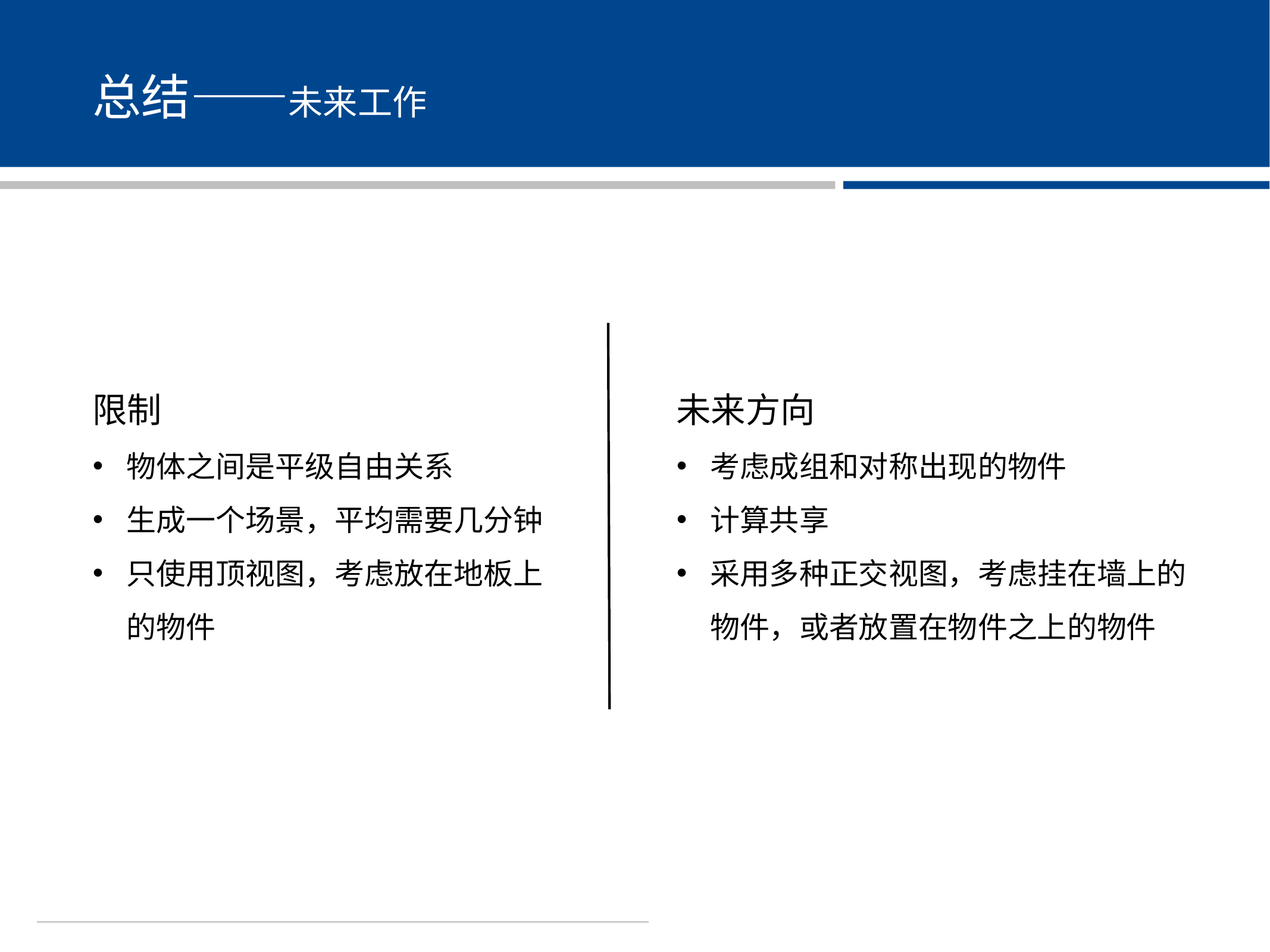

# 总结——未来工作
未来方向
考虑成组和对称出现的物件
计算共享
采用多种正交视图，考虑挂在墙上的物件，或者放置在物件之上的物件
限制
物体之间是平级自由关系
生成一个场景，平均需要几分钟
只使用顶视图，考虑放在地板上的物件